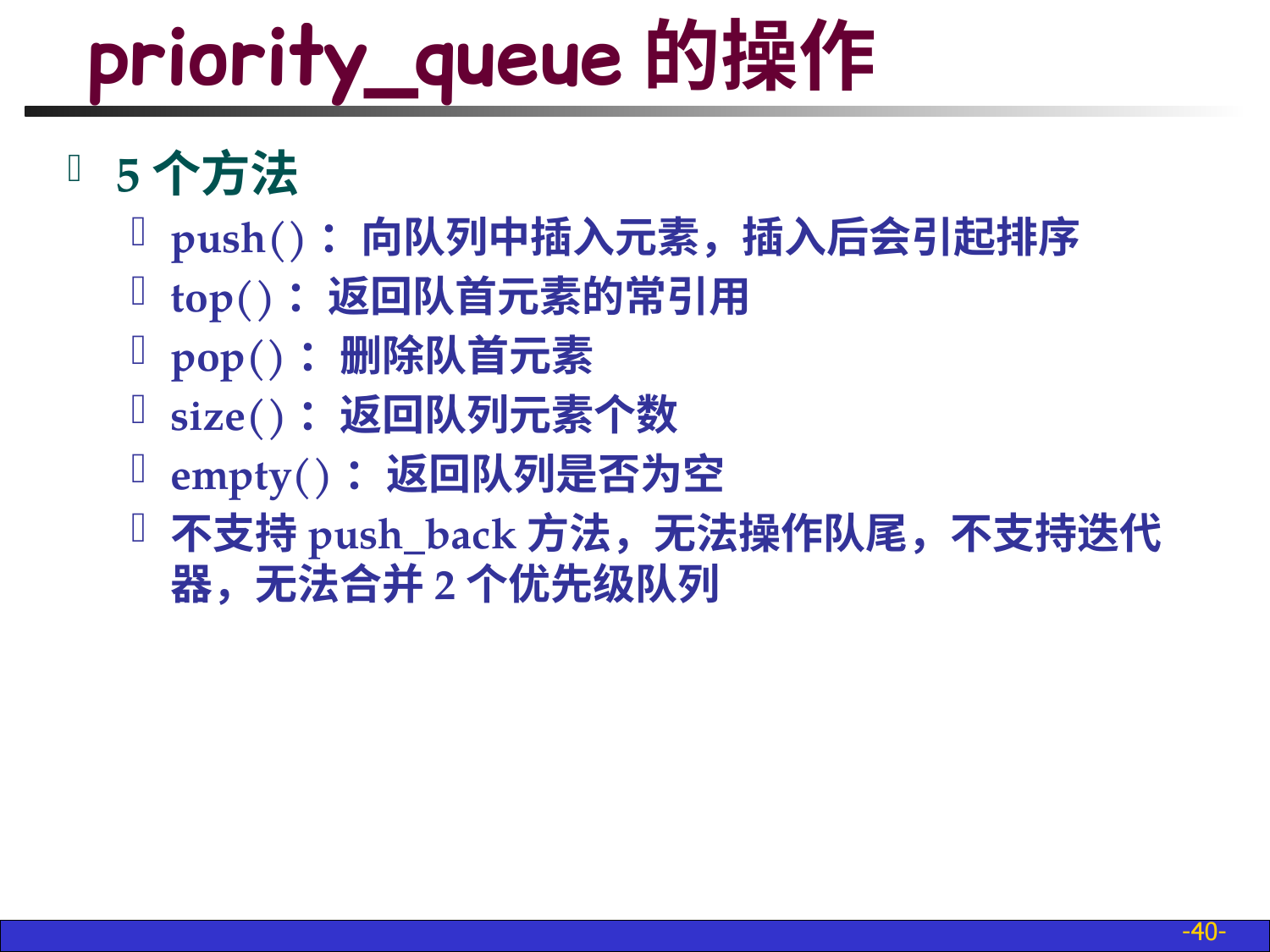

# priority_queue的操作
5个方法
push()：向队列中插入元素，插入后会引起排序
top()：返回队首元素的常引用
pop()：删除队首元素
size()：返回队列元素个数
empty()：返回队列是否为空
不支持push_back方法，无法操作队尾，不支持迭代器，无法合并2个优先级队列
-40-